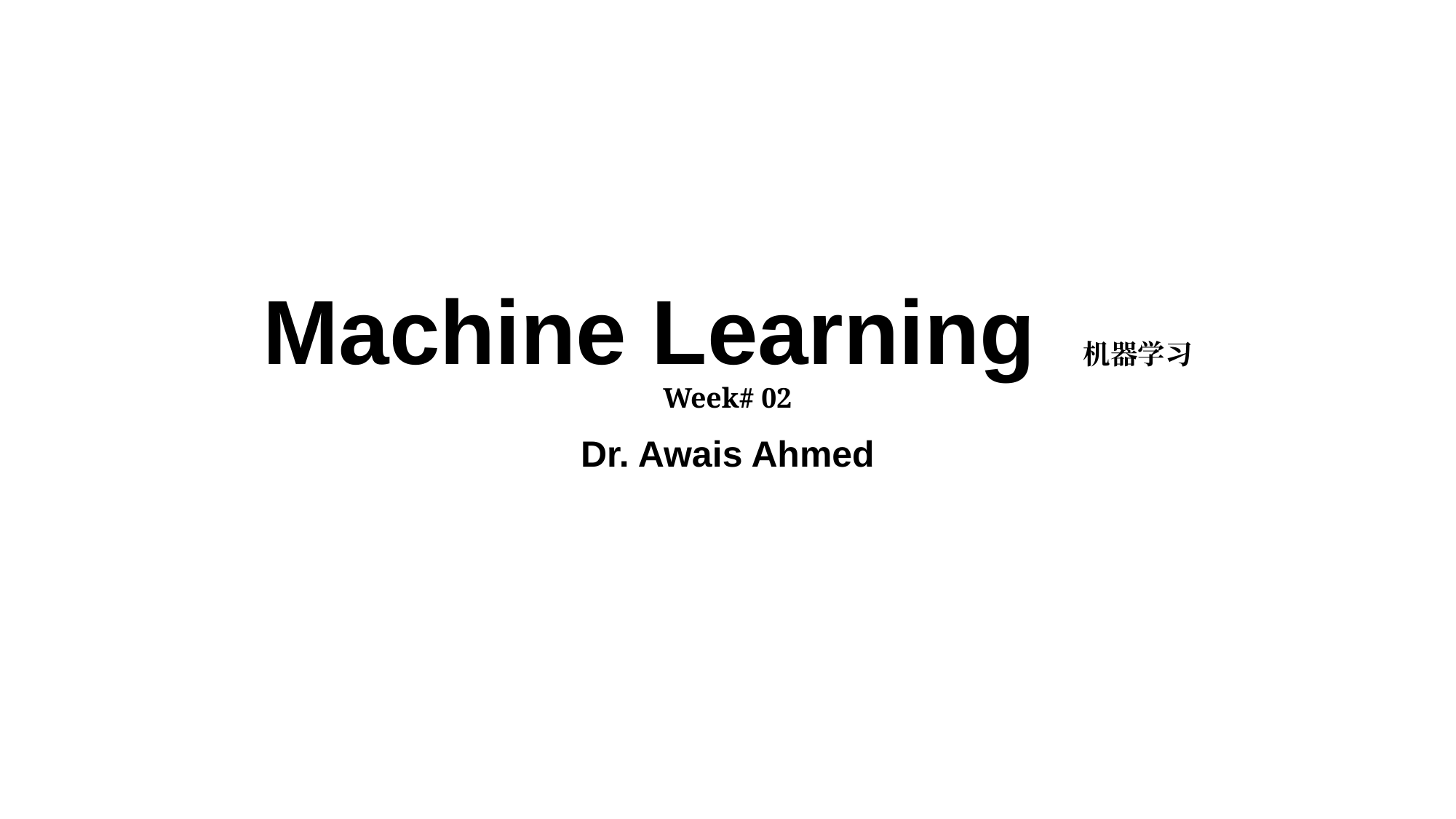

# Machine Learning 机器学习 Week# 02
Dr. Awais Ahmed